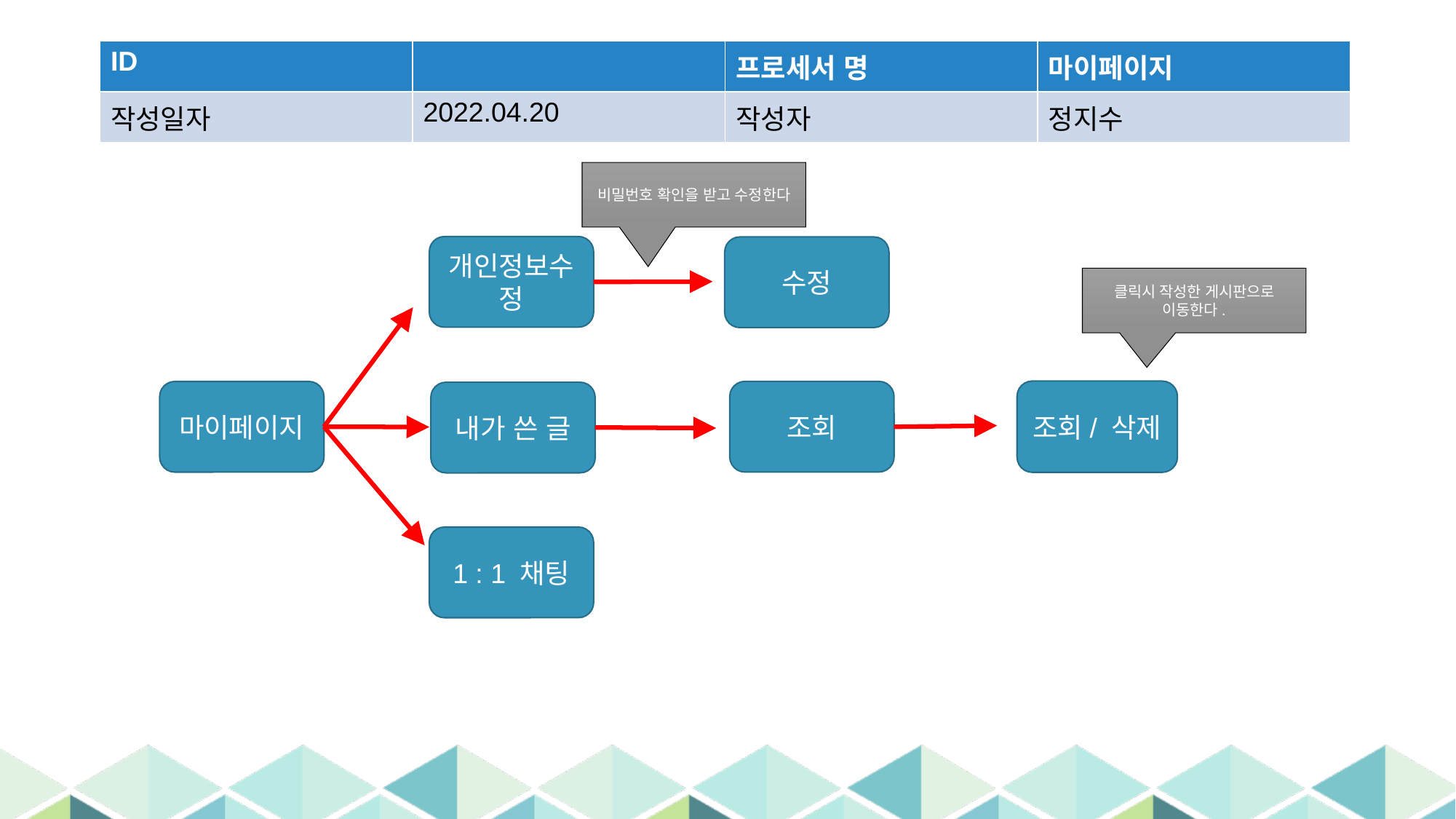

| ID |  | 프로세서 명 | 마이페이지 |
| --- | --- | --- | --- |
| 작성일자 | 2022.04.20 | 작성자 | 정지수 |
비밀번호 확인을 받고 수정한다
개인정보수정
수정
클릭시 작성한 게시판으로 이동한다.
조회/ 삭제
조회
마이페이지
내가 쓴 글
1 : 1 채팅